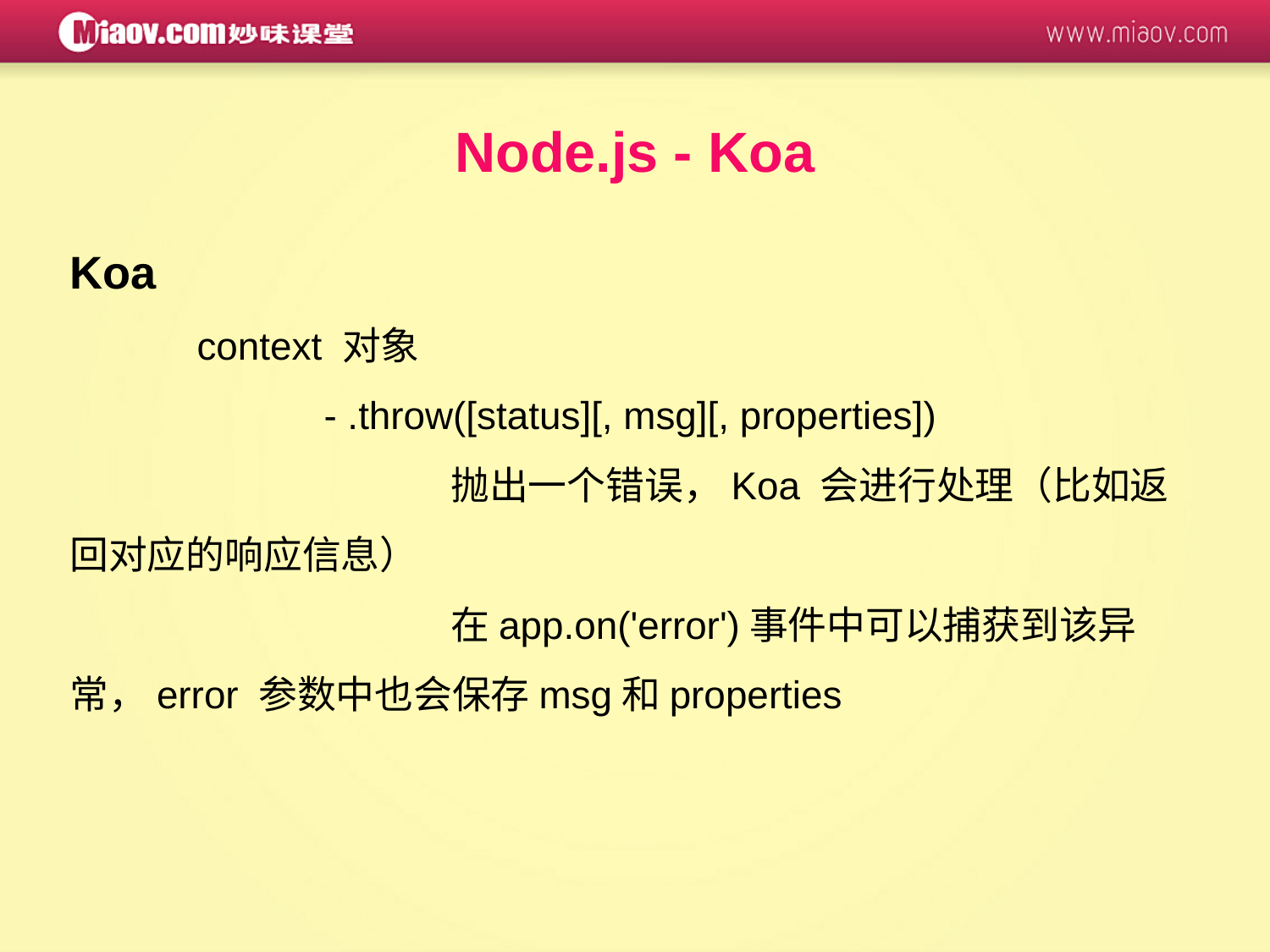

Node.js - Koa
Koa
	context 对象
		- .throw([status][, msg][, properties])
			抛出一个错误，Koa 会进行处理（比如返回对应的响应信息）
			在app.on('error')事件中可以捕获到该异常，error 参数中也会保存msg和properties